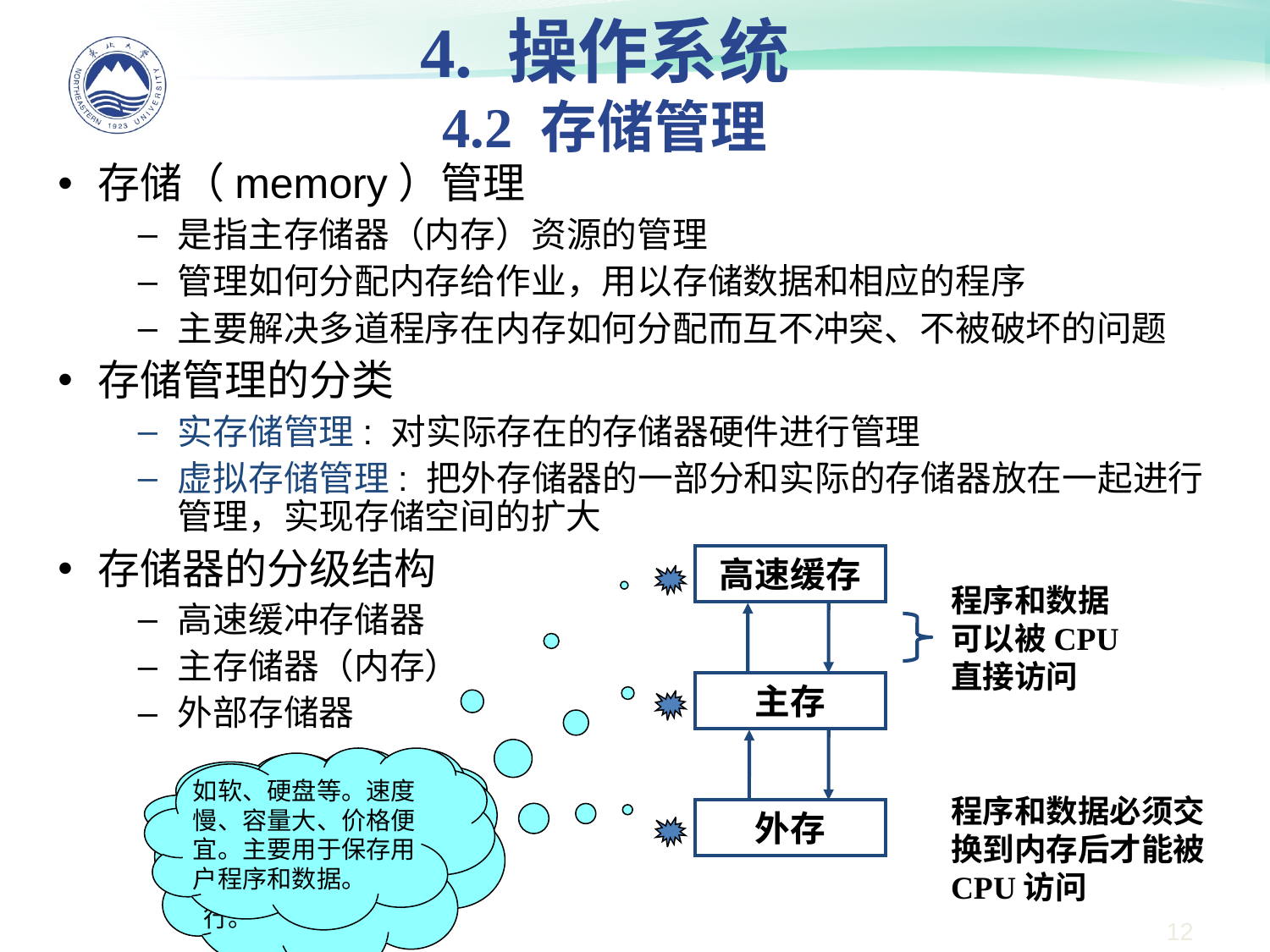

4. 操作系统
4.2 存储管理
存储（memory）管理
是指主存储器（内存）资源的管理
管理如何分配内存给作业，用以存储数据和相应的程序
主要解决多道程序在内存如何分配而互不冲突、不被破坏的问题
存储管理的分类
实存储管理: 对实际存在的存储器硬件进行管理
虚拟存储管理: 把外存储器的一部分和实际的存储器放在一起进行管理，实现存储空间的扩大
存储器的分级结构
高速缓冲存储器
主存储器（内存）
外部存储器
高速缓存
程序和数据可以被CPU直接访问

主存

程序和数据必须交换到内存后才能被CPU访问
外存

如软、硬盘等。速度慢、容量大、价格便宜。主要用于保存用户程序和数据。
速度快、价格贵、容量小，通常存放主存中最频繁使用的信息
即内存，存放指令和数据的设备。程序只有调入内存后，才能被CPU访问、执行。

12